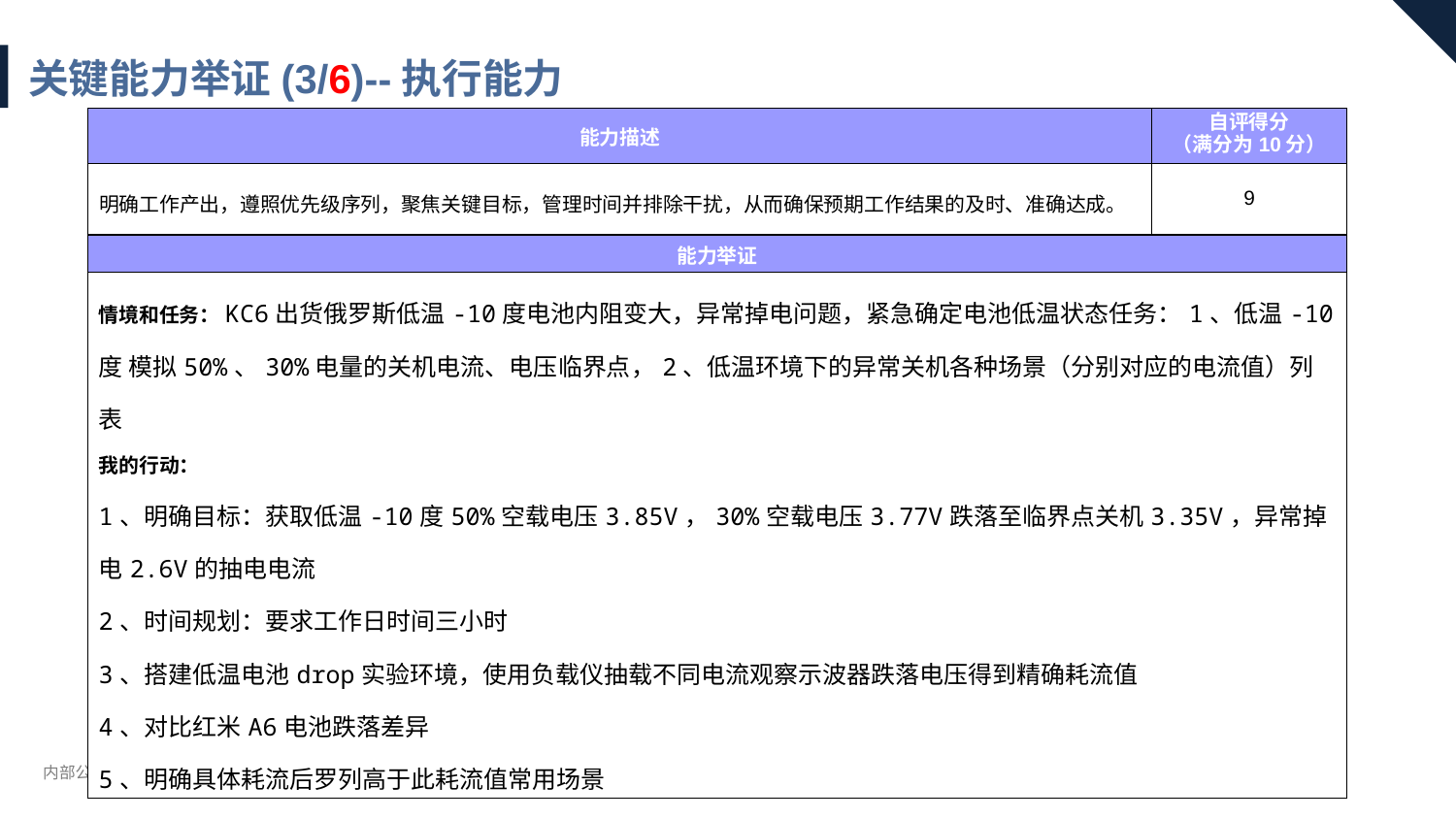

关键能力举证(3/6)--执行能力
| 能力描述 | 自评得分 （满分为10分） |
| --- | --- |
| 明确工作产出，遵照优先级序列，聚焦关键目标，管理时间并排除干扰，从而确保预期工作结果的及时、准确达成。 | 9 |
| 能力举证 |
| --- |
| 情境和任务：KC6出货俄罗斯低温-10度电池内阻变大，异常掉电问题，紧急确定电池低温状态任务：1、低温-10度 模拟50%、30%电量的关机电流、电压临界点，2、低温环境下的异常关机各种场景（分别对应的电流值）列表 我的行动： 1、明确目标：获取低温-10度50%空载电压3.85V，30%空载电压3.77V跌落至临界点关机3.35V，异常掉电2.6V的抽电电流 2、时间规划：要求工作日时间三小时 3、搭建低温电池drop实验环境，使用负载仪抽载不同电流观察示波器跌落电压得到精确耗流值 4、对比红米A6电池跌落差异 5、明确具体耗流后罗列高于此耗流值常用场景 业务结果：红米6A电池在低温下阻抗大于我司29BT电池，为后续做性能约束打下基础，如华为有低温切到只有通话/短信的省电方案 |